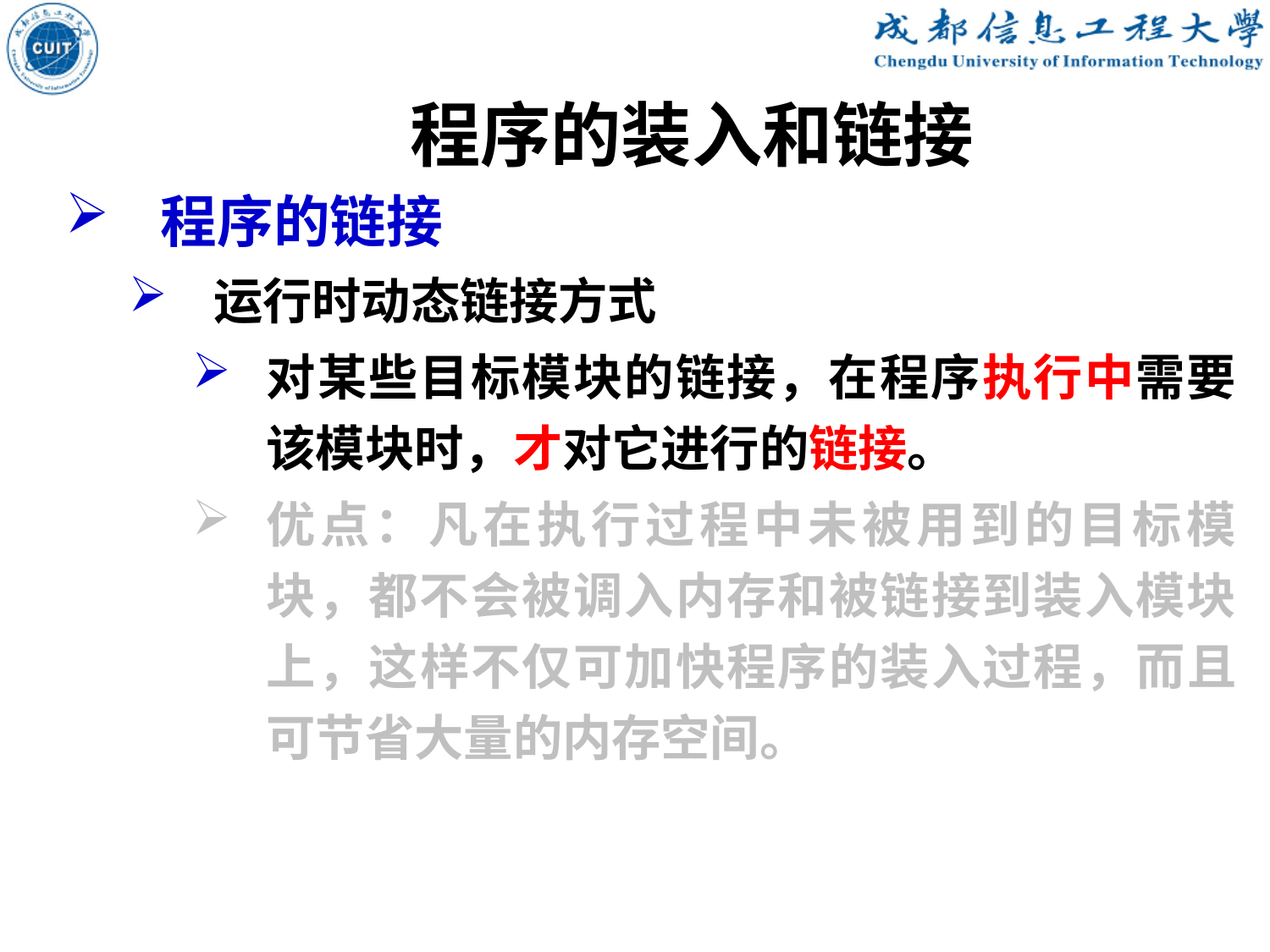

程序的装入和链接
程序的链接
运行时动态链接方式
对某些目标模块的链接，在程序执行中需要该模块时，才对它进行的链接。
优点：凡在执行过程中未被用到的目标模块，都不会被调入内存和被链接到装入模块上，这样不仅可加快程序的装入过程，而且可节省大量的内存空间。